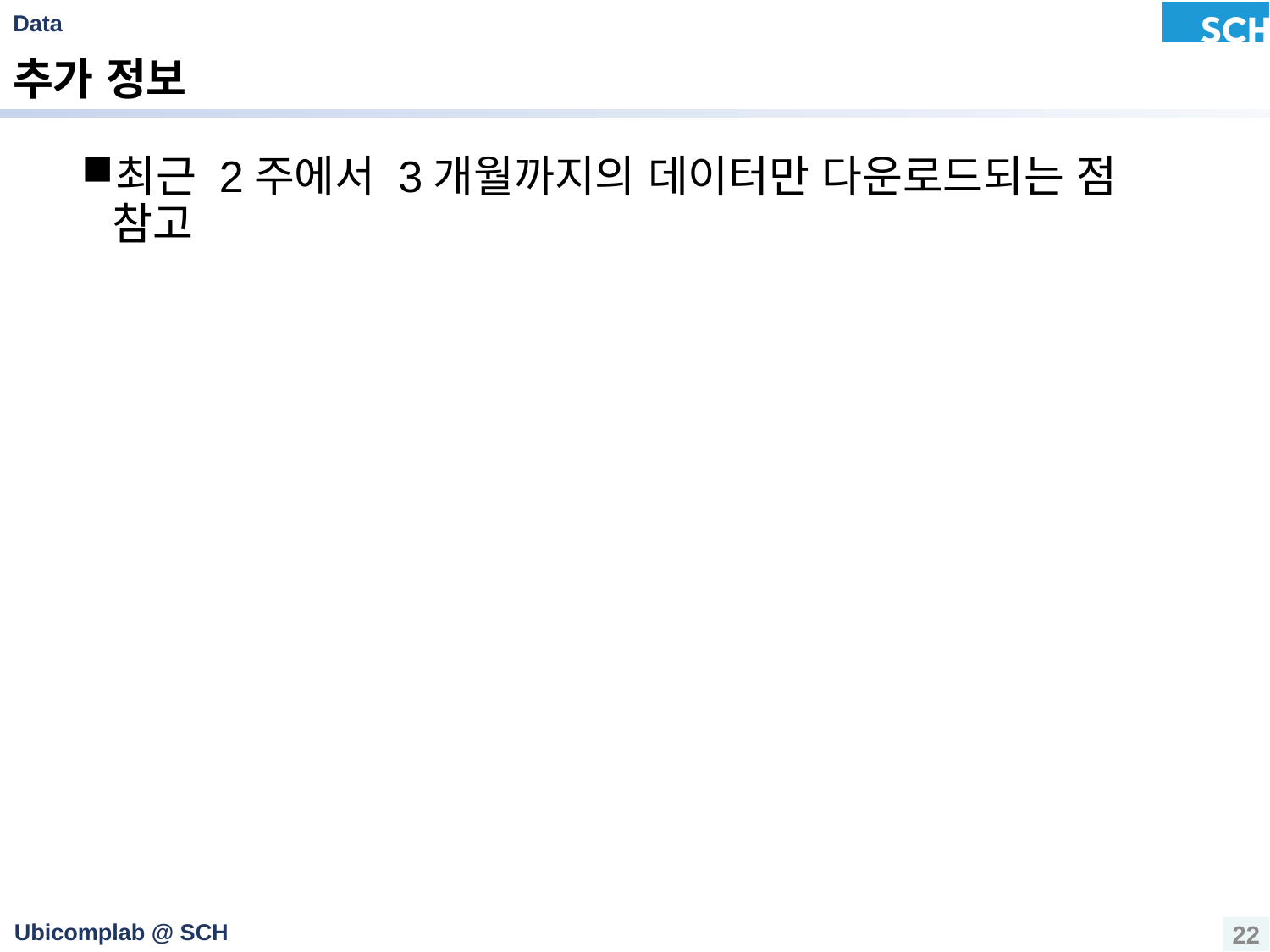

# 추가 정보
최근 2주에서 3개월까지의 데이터만 다운로드되는 점 참고
22